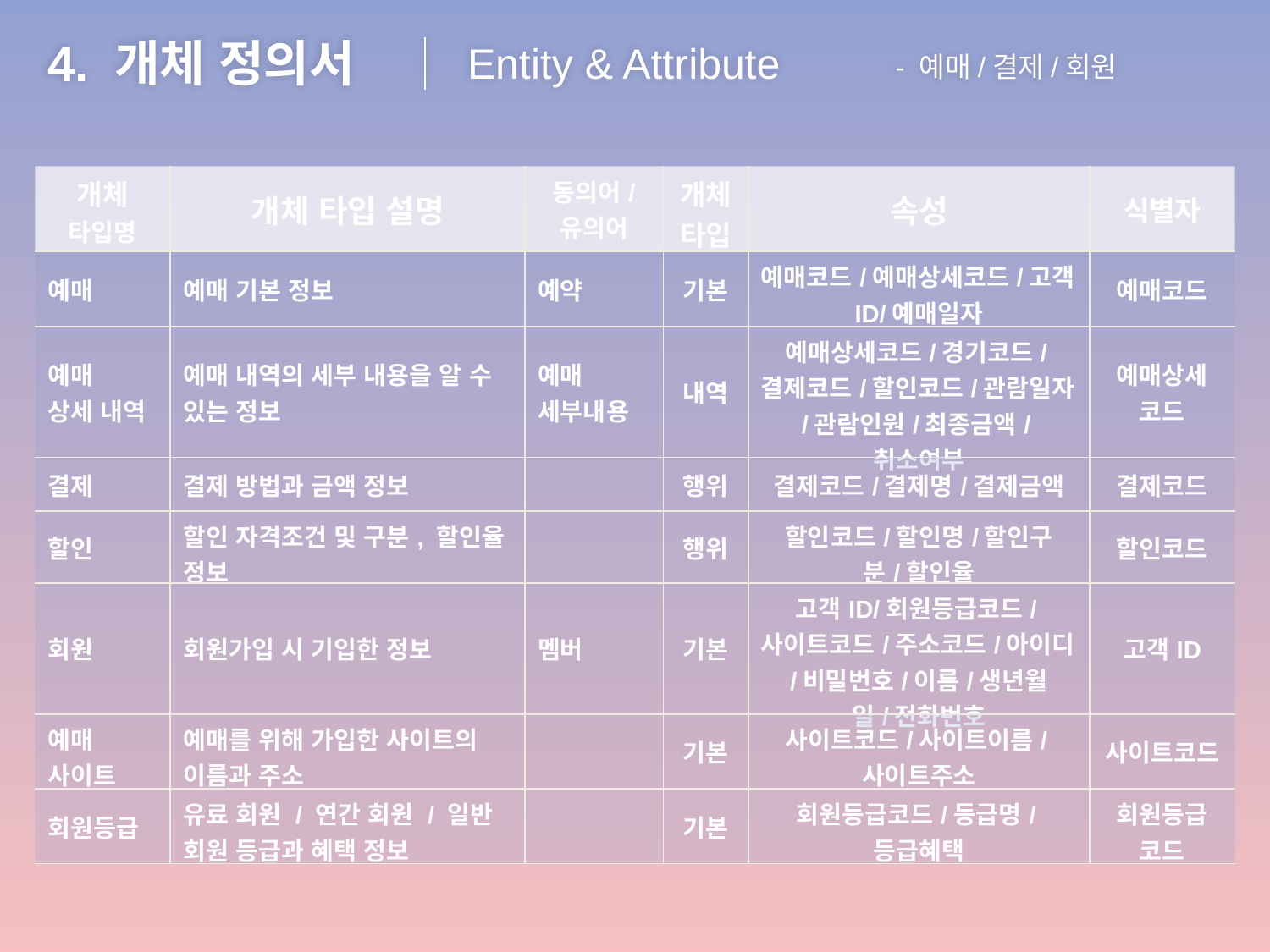

4. 개체 정의서
Entity & Attribute
 - 예매/결제/회원
| 개체 타입명 | 개체 타입 설명 | 동의어/ 유의어 | 개체 타입 | 속성 | 식별자 |
| --- | --- | --- | --- | --- | --- |
| 예매 | 예매 기본 정보 | 예약 | 기본 | 예매코드/예매상세코드/고객ID/예매일자 | 예매코드 |
| 예매 상세 내역 | 예매 내역의 세부 내용을 알 수 있는 정보 | 예매 세부내용 | 내역 | 예매상세코드/경기코드/결제코드/할인코드/관람일자/관람인원/최종금액/취소여부 | 예매상세 코드 |
| 결제 | 결제 방법과 금액 정보 |  | 행위 | 결제코드/결제명/결제금액 | 결제코드 |
| 할인 | 할인 자격조건 및 구분, 할인율 정보 |  | 행위 | 할인코드/할인명/할인구분/할인율 | 할인코드 |
| 회원 | 회원가입 시 기입한 정보 | 멤버 | 기본 | 고객ID/회원등급코드/사이트코드/주소코드/아이디/비밀번호/이름/생년월일/전화번호 | 고객ID |
| 예매 사이트 | 예매를 위해 가입한 사이트의 이름과 주소 |  | 기본 | 사이트코드/사이트이름/사이트주소 | 사이트코드 |
| 회원등급 | 유료 회원 / 연간 회원 / 일반 회원 등급과 혜택 정보 |  | 기본 | 회원등급코드/등급명/등급혜택 | 회원등급 코드 |